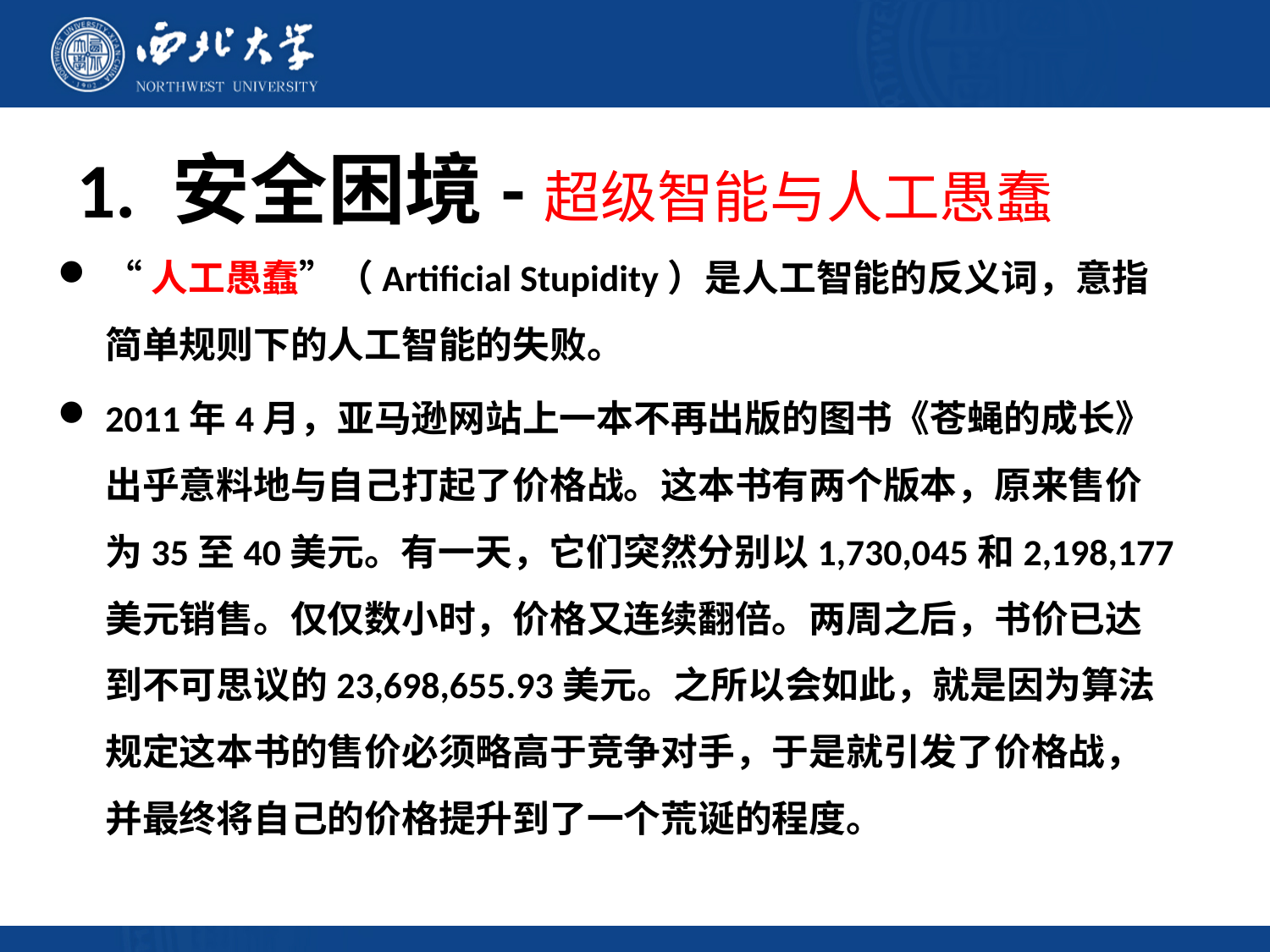

# 1. 安全困境-超级智能与人工愚蠢
“人工愚蠢”（Artificial Stupidity）是人工智能的反义词，意指简单规则下的人工智能的失败。
2011年4月，亚马逊网站上一本不再出版的图书《苍蝇的成长》出乎意料地与自己打起了价格战。这本书有两个版本，原来售价为35至40美元。有一天，它们突然分别以1,730,045和2,198,177美元销售。仅仅数小时，价格又连续翻倍。两周之后，书价已达到不可思议的23,698,655.93美元。之所以会如此，就是因为算法规定这本书的售价必须略高于竞争对手，于是就引发了价格战，并最终将自己的价格提升到了一个荒诞的程度。